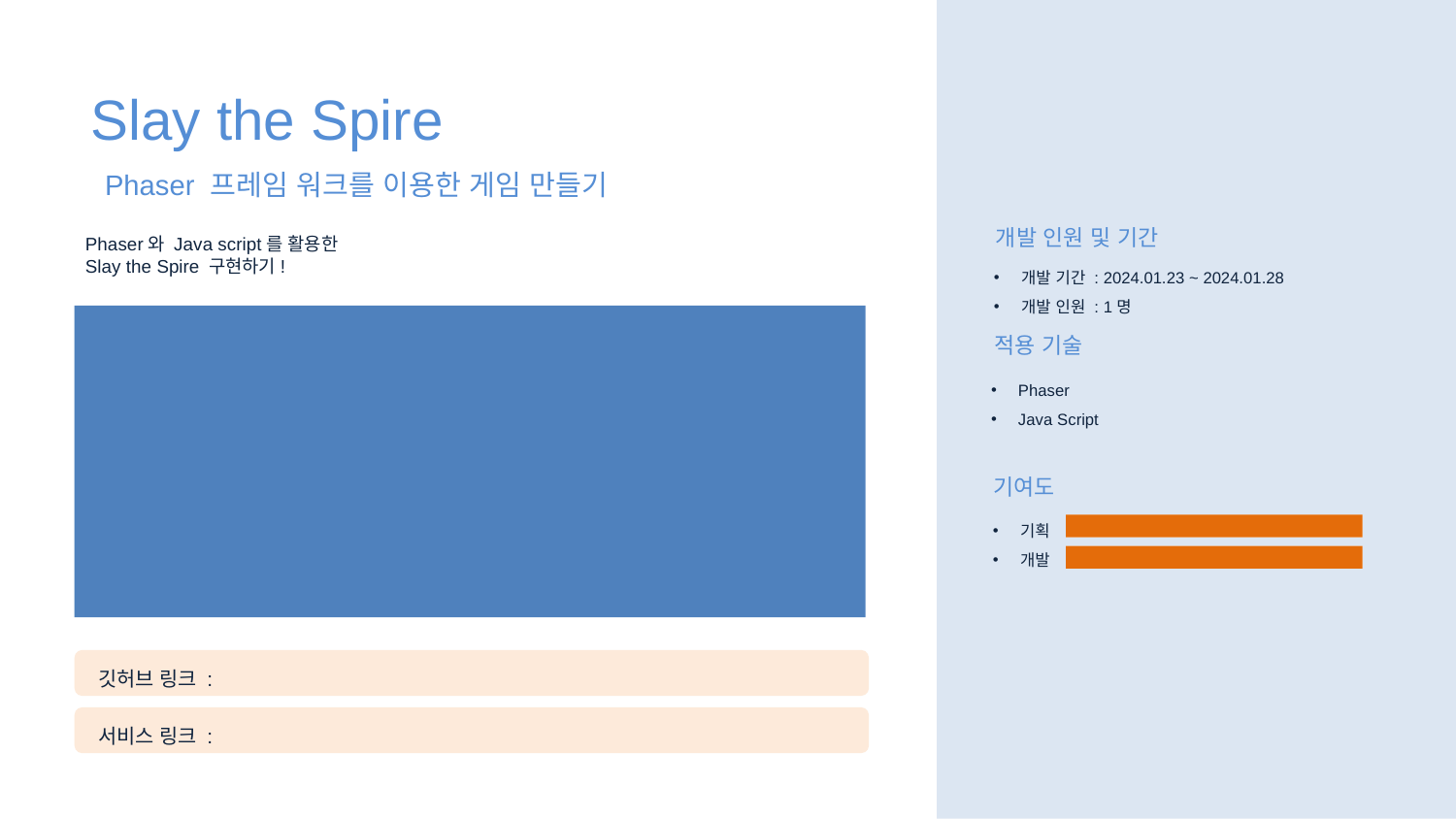

Slay the Spire
Phaser 프레임 워크를 이용한 게임 만들기
개발 인원 및 기간
Phaser와 Java script를 활용한
Slay the Spire 구현하기!
개발 기간 : 2024.01.23 ~ 2024.01.28
개발 인원 : 1명

적용 기술
Phaser
Java Script
기여도
기획
개발

깃허브 링크 :

서비스 링크 :